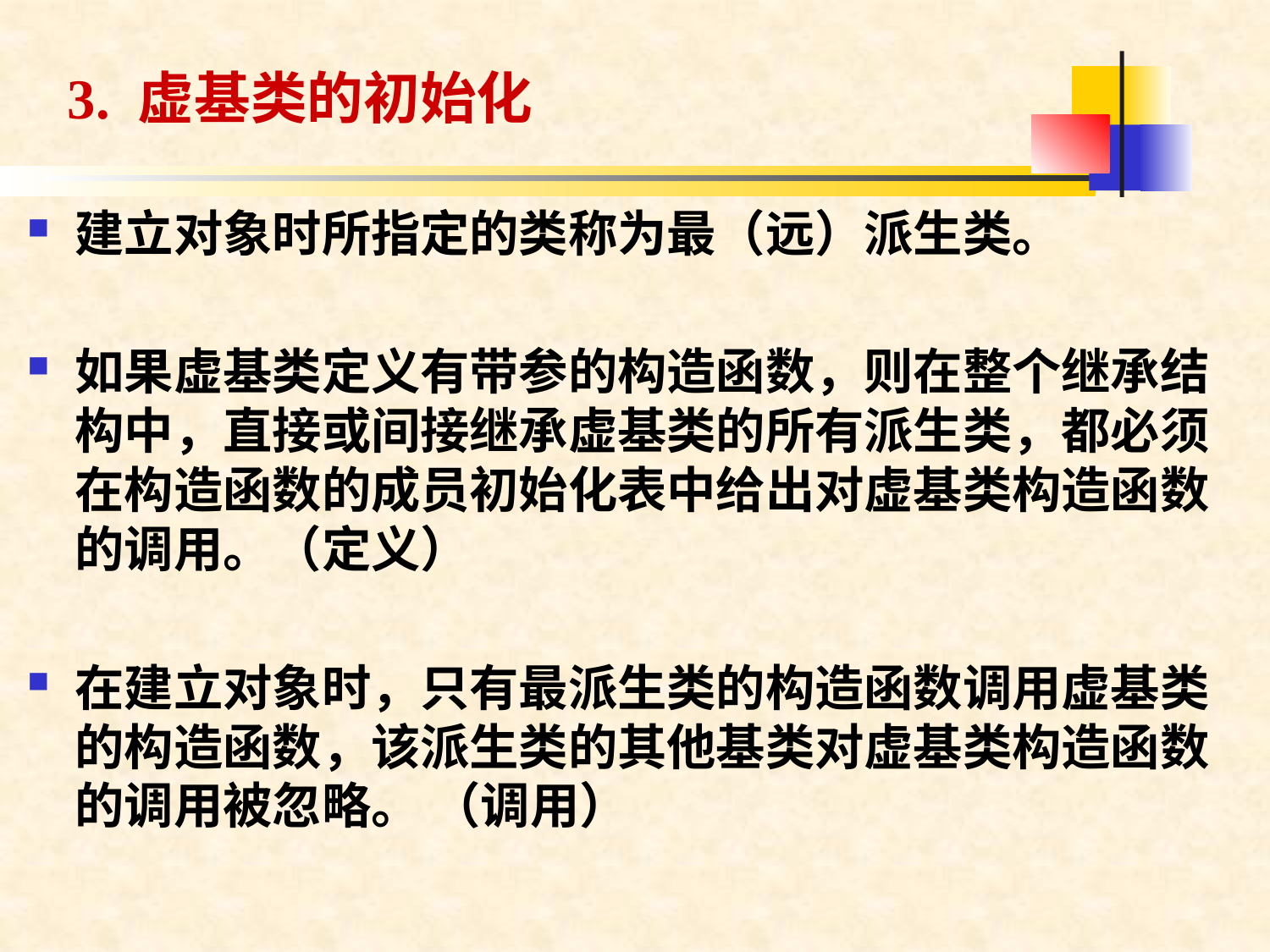

3. 虚基类的初始化
建立对象时所指定的类称为最（远）派生类。

如果虚基类定义有带参的构造函数，则在整个继承结构中，直接或间接继承虚基类的所有派生类，都必须在构造函数的成员初始化表中给出对虚基类构造函数的调用。（定义）

在建立对象时，只有最派生类的构造函数调用虚基类的构造函数，该派生类的其他基类对虚基类构造函数的调用被忽略。 （调用）